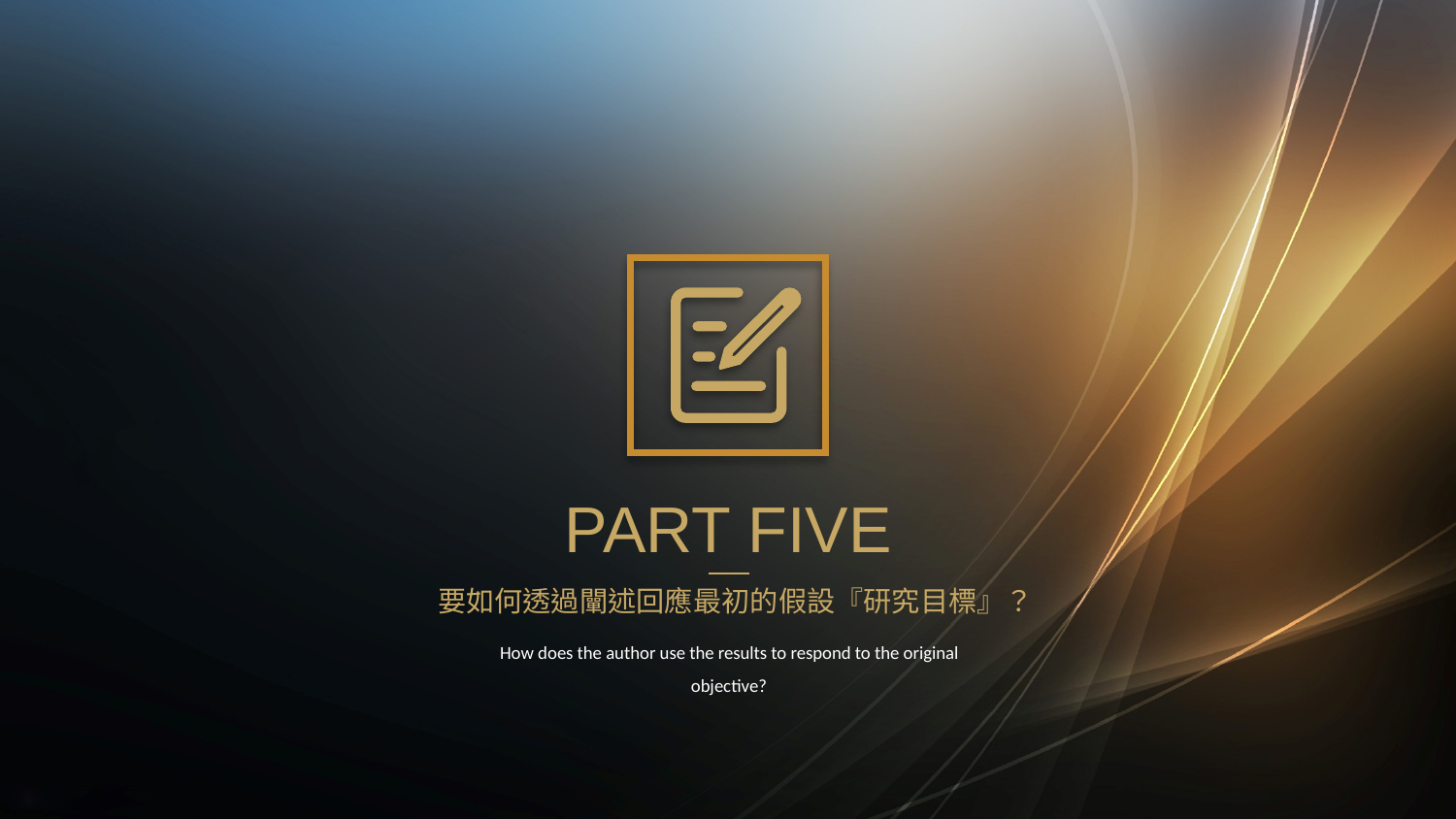

PART FIVE
要如何透過闡述回應最初的假設『研究目標』？
How does the author use the results to respond to the original objective?